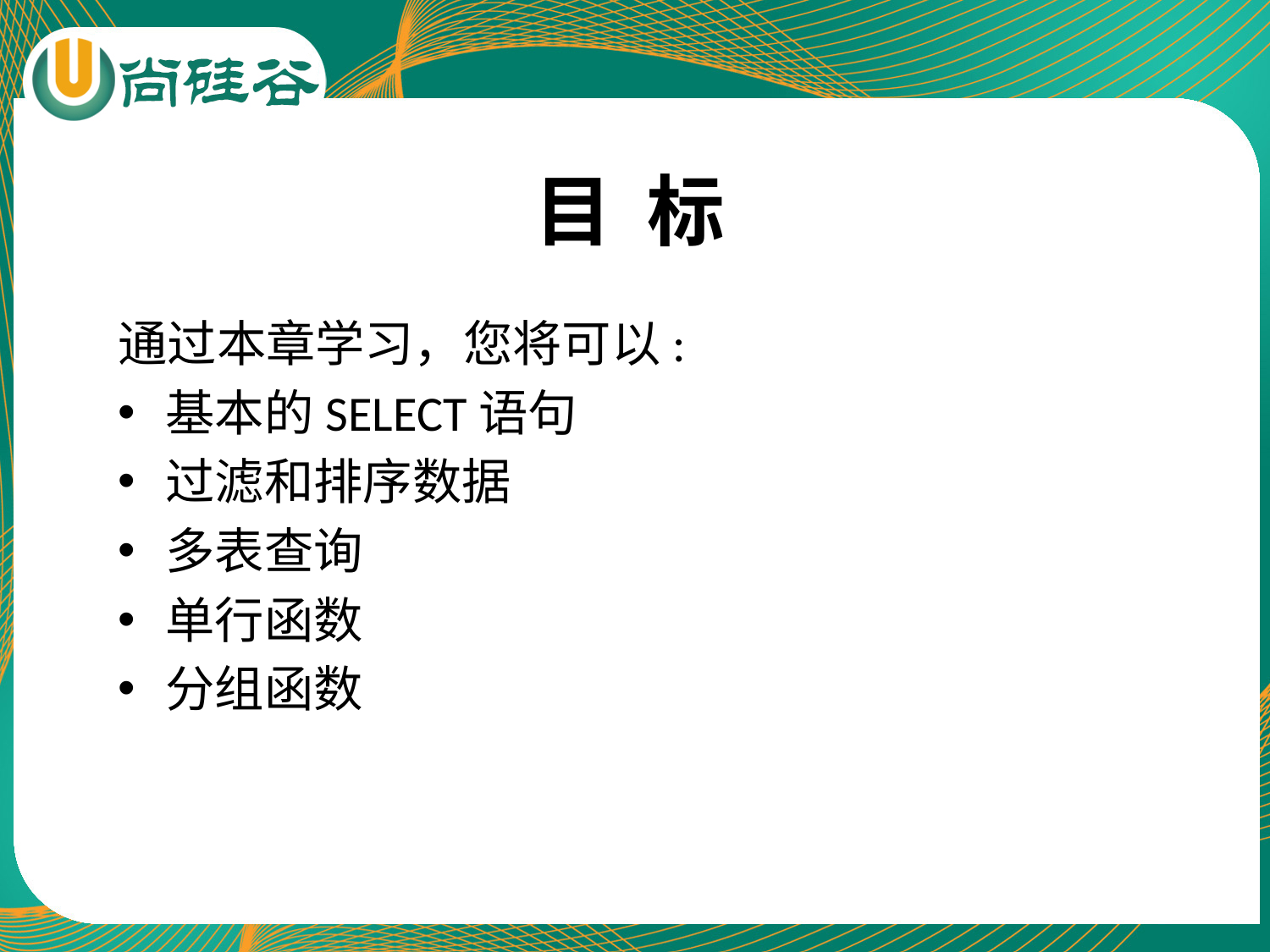

# 目  标
通过本章学习，您将可以:
基本的SELECT语句
过滤和排序数据
多表查询
单行函数
分组函数